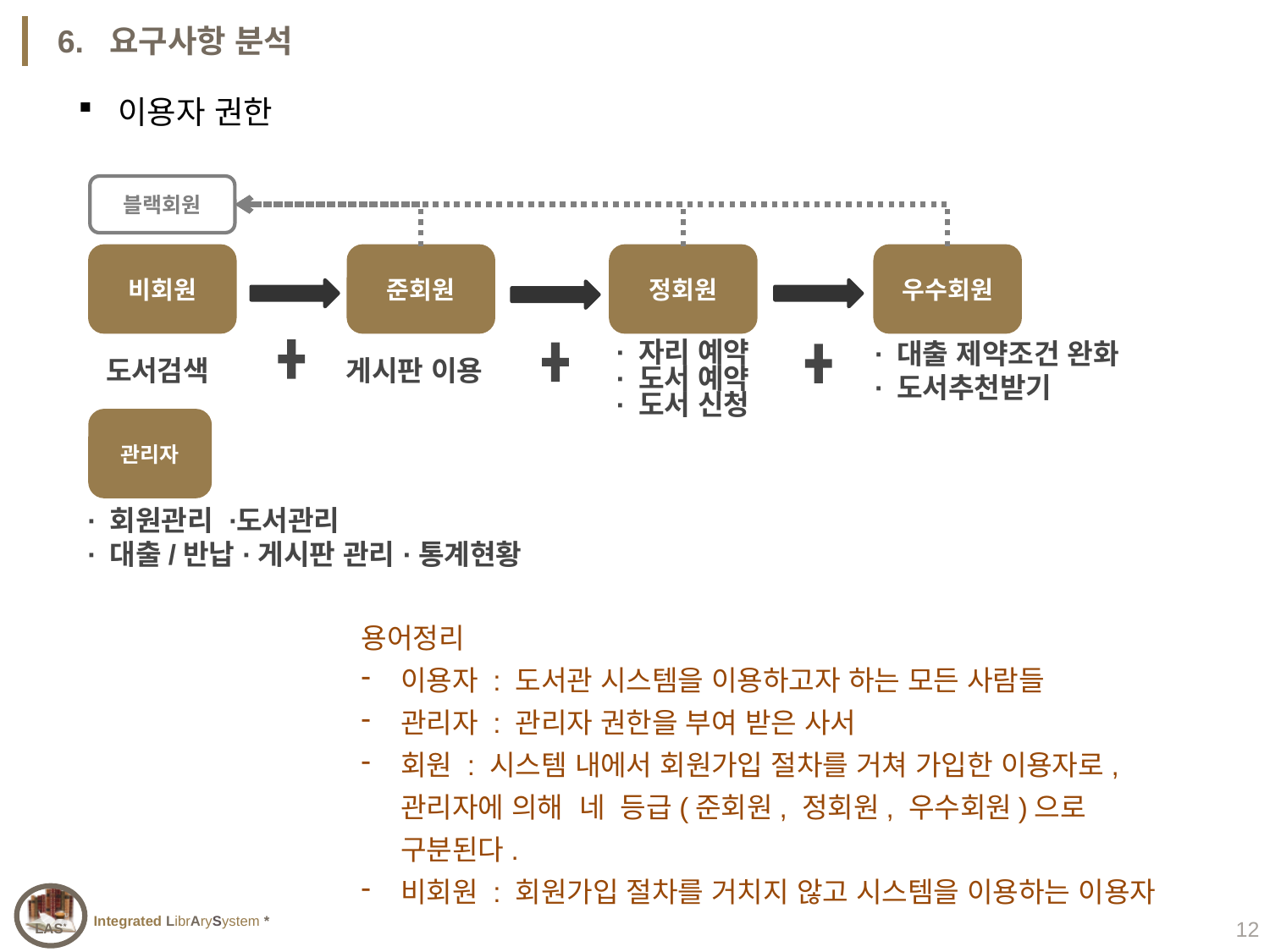

6.  요구사항 분석
이용자 권한
블랙회원
우수회원
정회원
비회원
준회원

∙ 자리 예약
∙ 도서 예약
∙ 도서 신청

∙ 대출 제약조건 완화
∙ 도서추천받기
도서검색
게시판 이용
관리자
∙ 회원관리  ∙도서관리
∙ 대출/반납 ∙ 게시판 관리 ∙ 통계현황
용어정리
이용자 : 도서관 시스템을 이용하고자 하는 모든 사람들
관리자 : 관리자 권한을 부여 받은 사서
회원 : 시스템 내에서 회원가입 절차를 거쳐 가입한 이용자로, 관리자에 의해  네  등급(준회원, 정회원, 우수회원)으로 구분된다.
비회원 : 회원가입 절차를 거치지 않고 시스템을 이용하는 이용자

12